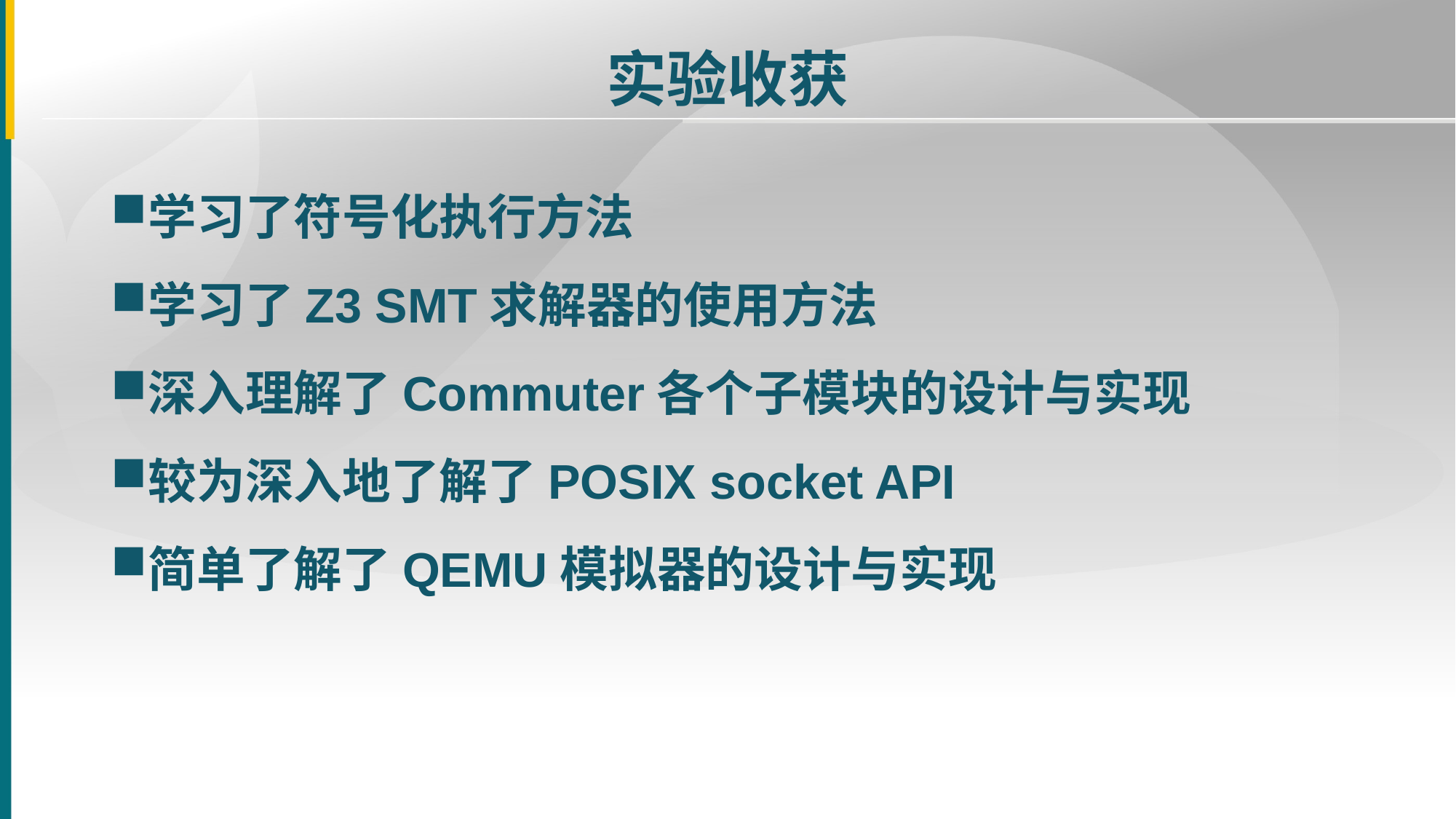

# 实验收获
学习了符号化执行方法
学习了Z3 SMT求解器的使用方法
深入理解了Commuter各个子模块的设计与实现
较为深入地了解了POSIX socket API
简单了解了QEMU模拟器的设计与实现